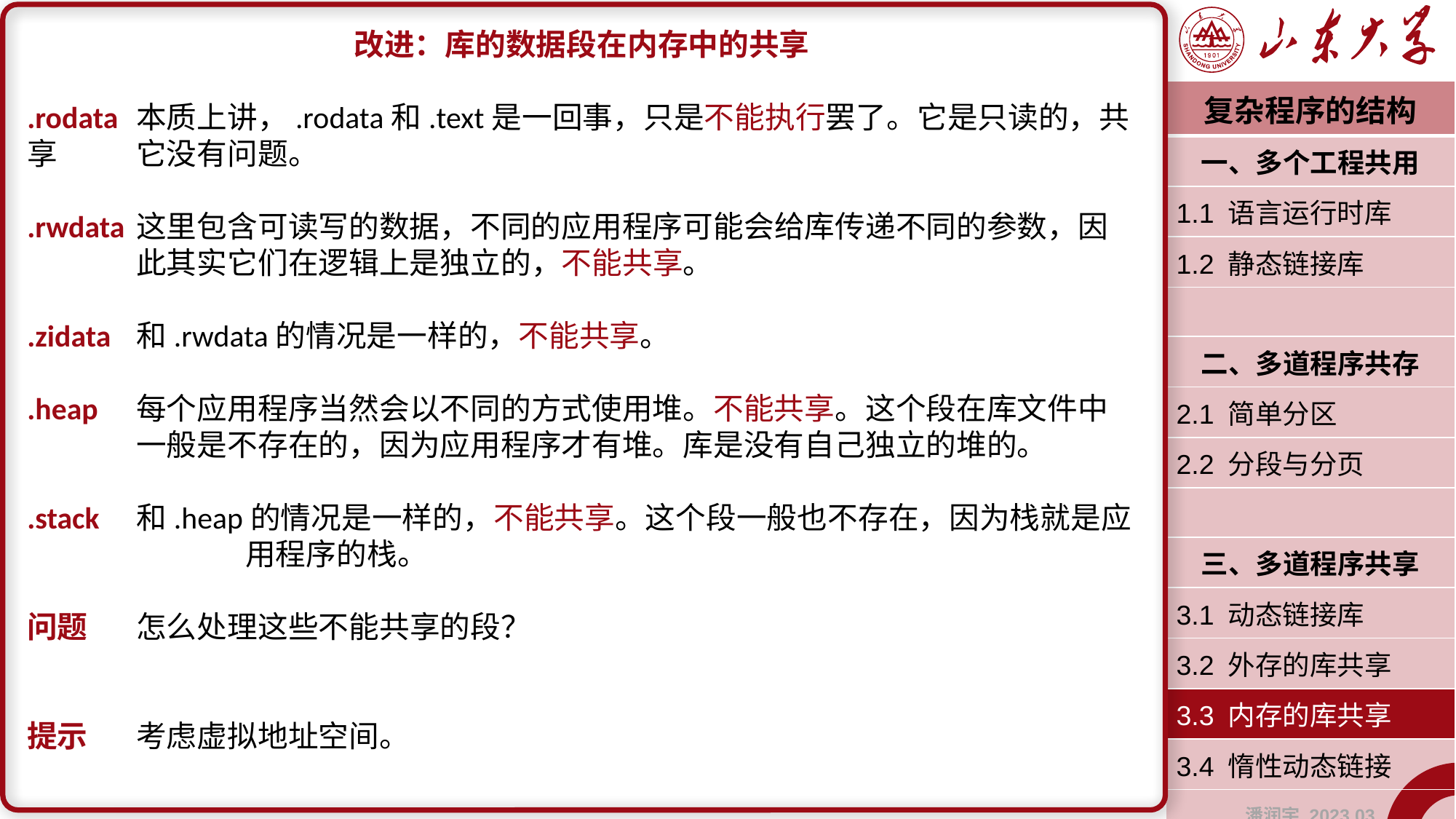

改进：库的数据段在内存中的共享

.rodata	本质上讲，.rodata和.text是一回事，只是不能执行罢了。它是只读的，共享	它没有问题。

.rwdata	这里包含可读写的数据，不同的应用程序可能会给库传递不同的参数，因		此其实它们在逻辑上是独立的，不能共享。

.zidata	和.rwdata的情况是一样的，不能共享。

.heap	每个应用程序当然会以不同的方式使用堆。不能共享。这个段在库文件中		一般是不存在的，因为应用程序才有堆。库是没有自己独立的堆的。

.stack	和.heap的情况是一样的，不能共享。这个段一般也不存在，因为栈就是应		用程序的栈。

问题	怎么处理这些不能共享的段？

提示	考虑虚拟地址空间。
| 复杂程序的结构 |
| --- |
| 一、多个工程共用 |
| 1.1 语言运行时库 |
| 1.2 静态链接库 |
|  |
| 二、多道程序共存 |
| 2.1 简单分区 |
| 2.2 分段与分页 |
|  |
| 三、多道程序共享 |
| 3.1 动态链接库 |
| 3.2 外存的库共享 |
| 3.3 内存的库共享 |
| 3.4 惰性动态链接 |
| 潘润宇 2023.03 |